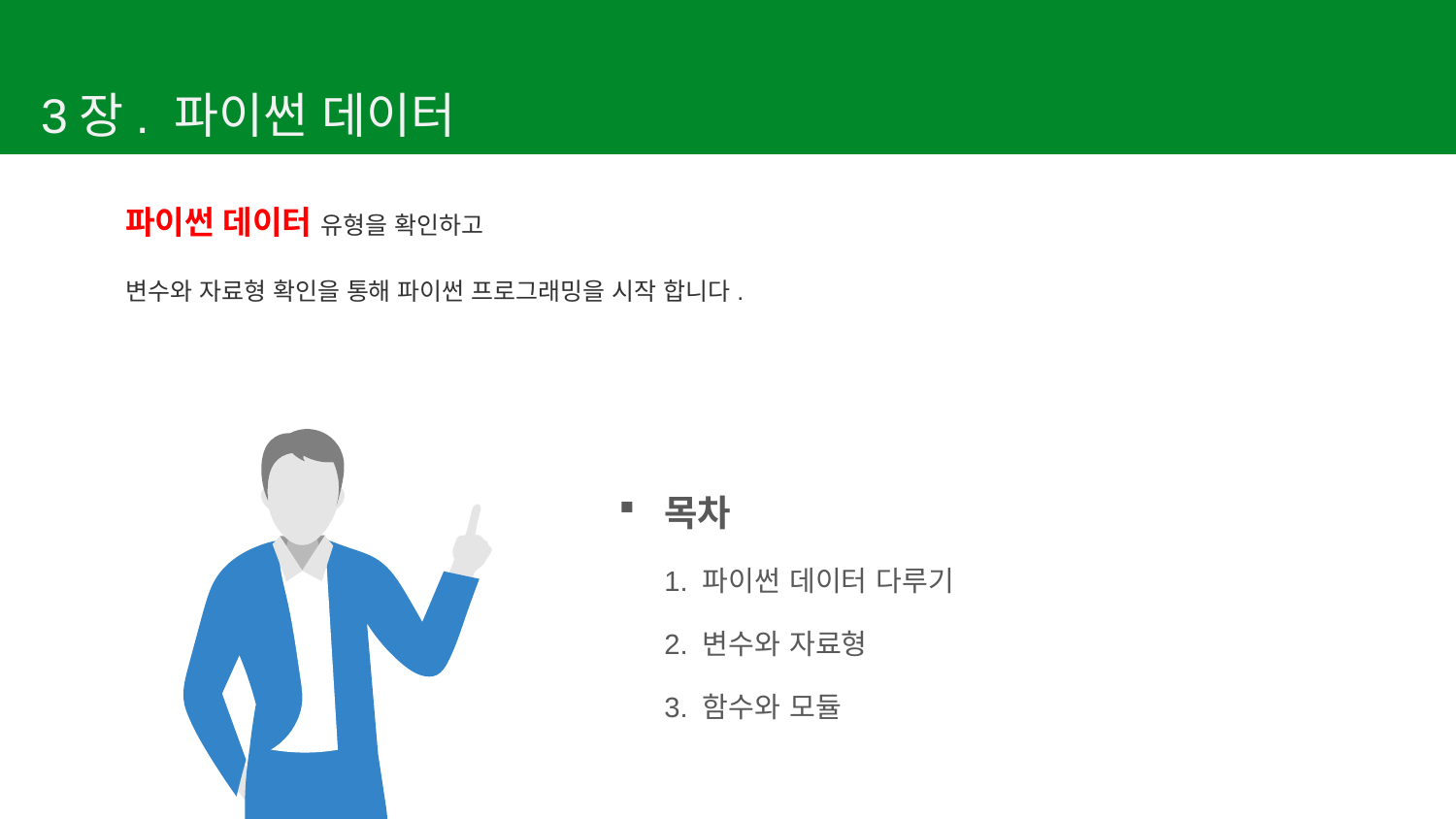

3장. 파이썬 데이터
파이썬 데이터 유형을 확인하고
변수와 자료형 확인을 통해 파이썬 프로그래밍을 시작 합니다.

목차
1. 파이썬 데이터 다루기
2. 변수와 자료형
3. 함수와 모듈